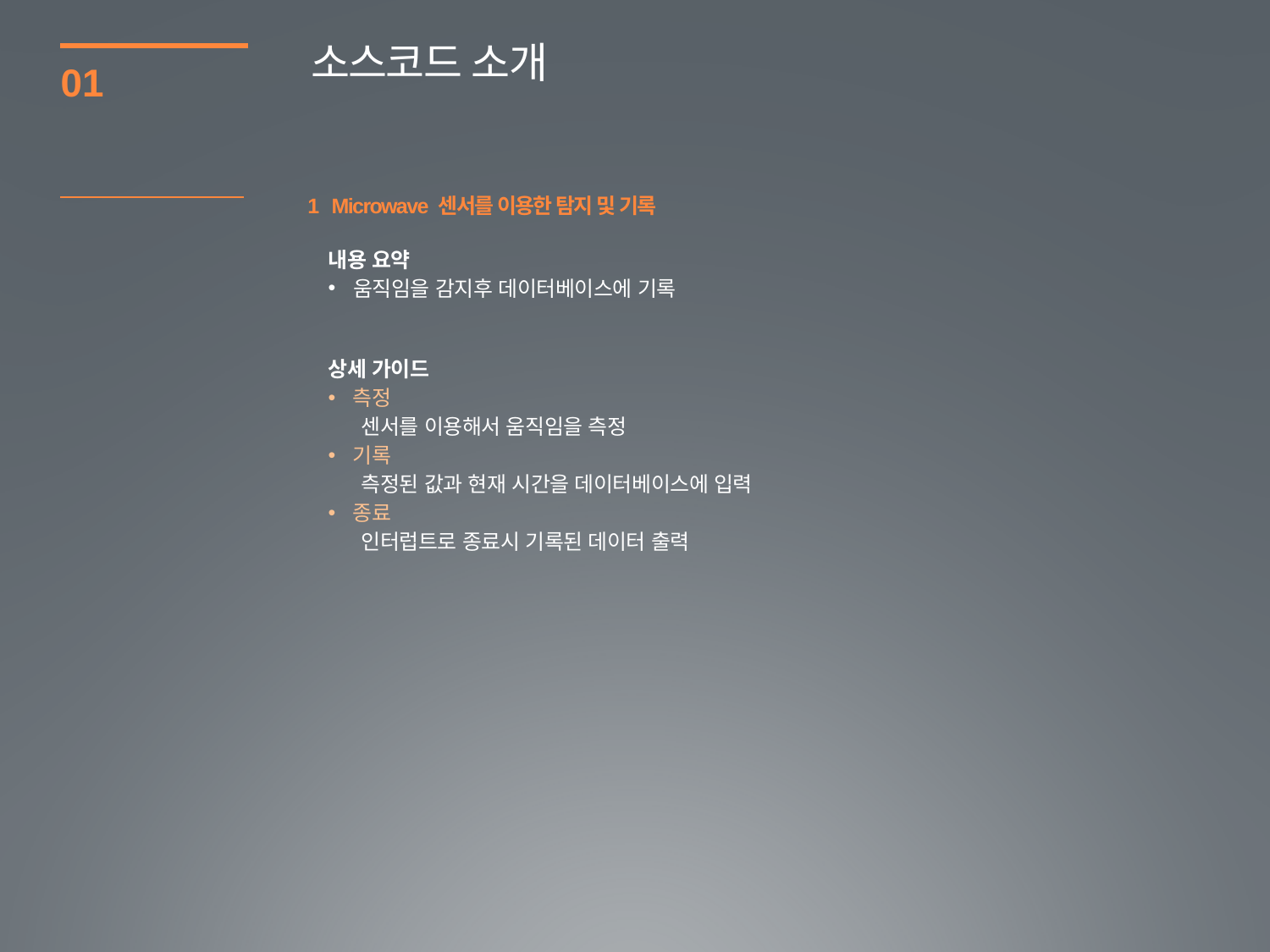

소스코드 소개
01
1   Microwave 센서를 이용한 탐지 및 기록
내용 요약
움직임을 감지후 데이터베이스에 기록
상세 가이드
측정
     센서를 이용해서 움직임을 측정
기록
     측정된 값과 현재 시간을 데이터베이스에 입력
종료
     인터럽트로 종료시 기록된 데이터 출력